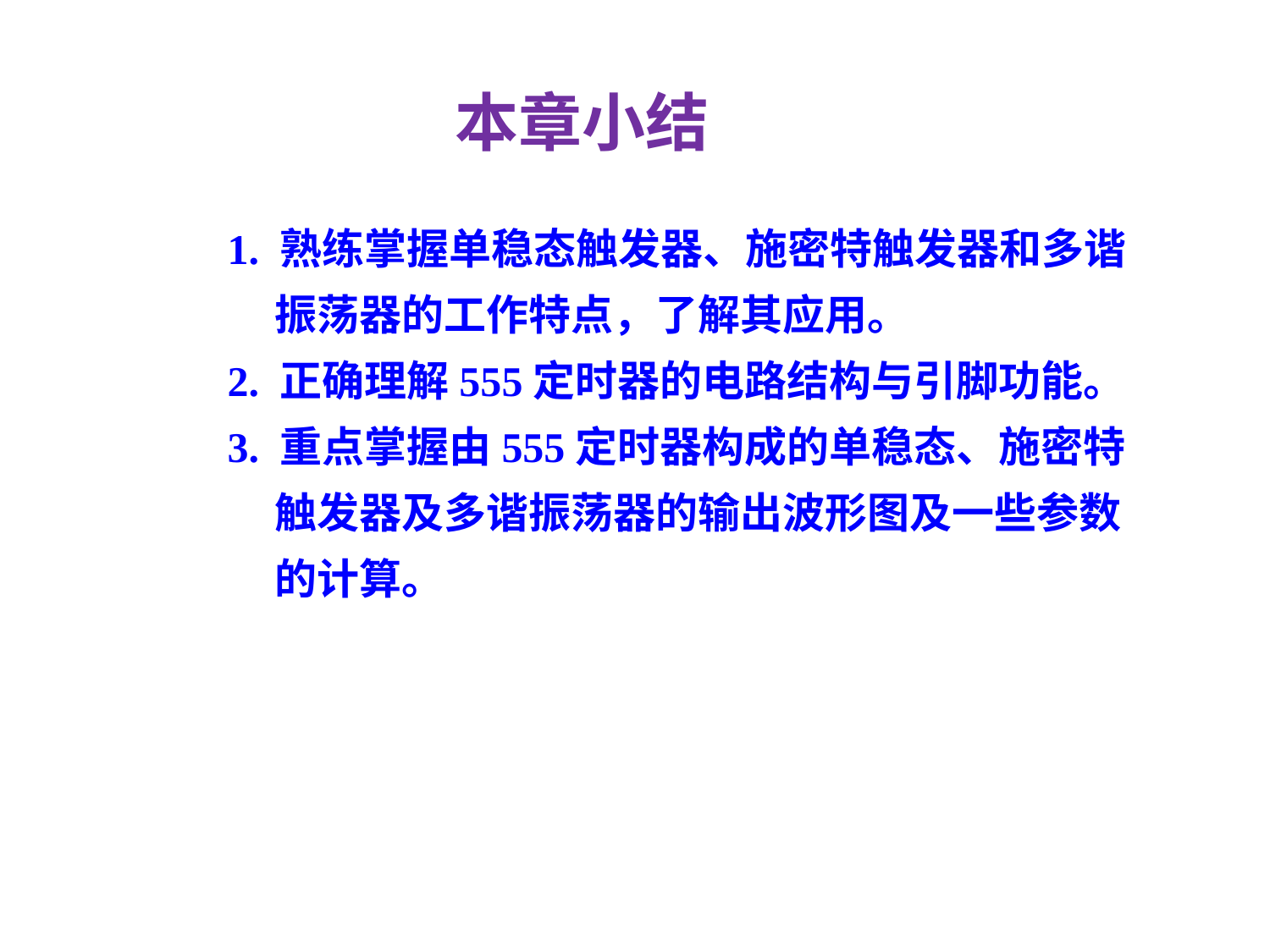

本章小结
1. 熟练掌握单稳态触发器、施密特触发器和多谐振荡器的工作特点，了解其应用。
2. 正确理解555定时器的电路结构与引脚功能。
3. 重点掌握由555定时器构成的单稳态、施密特触发器及多谐振荡器的输出波形图及一些参数的计算。